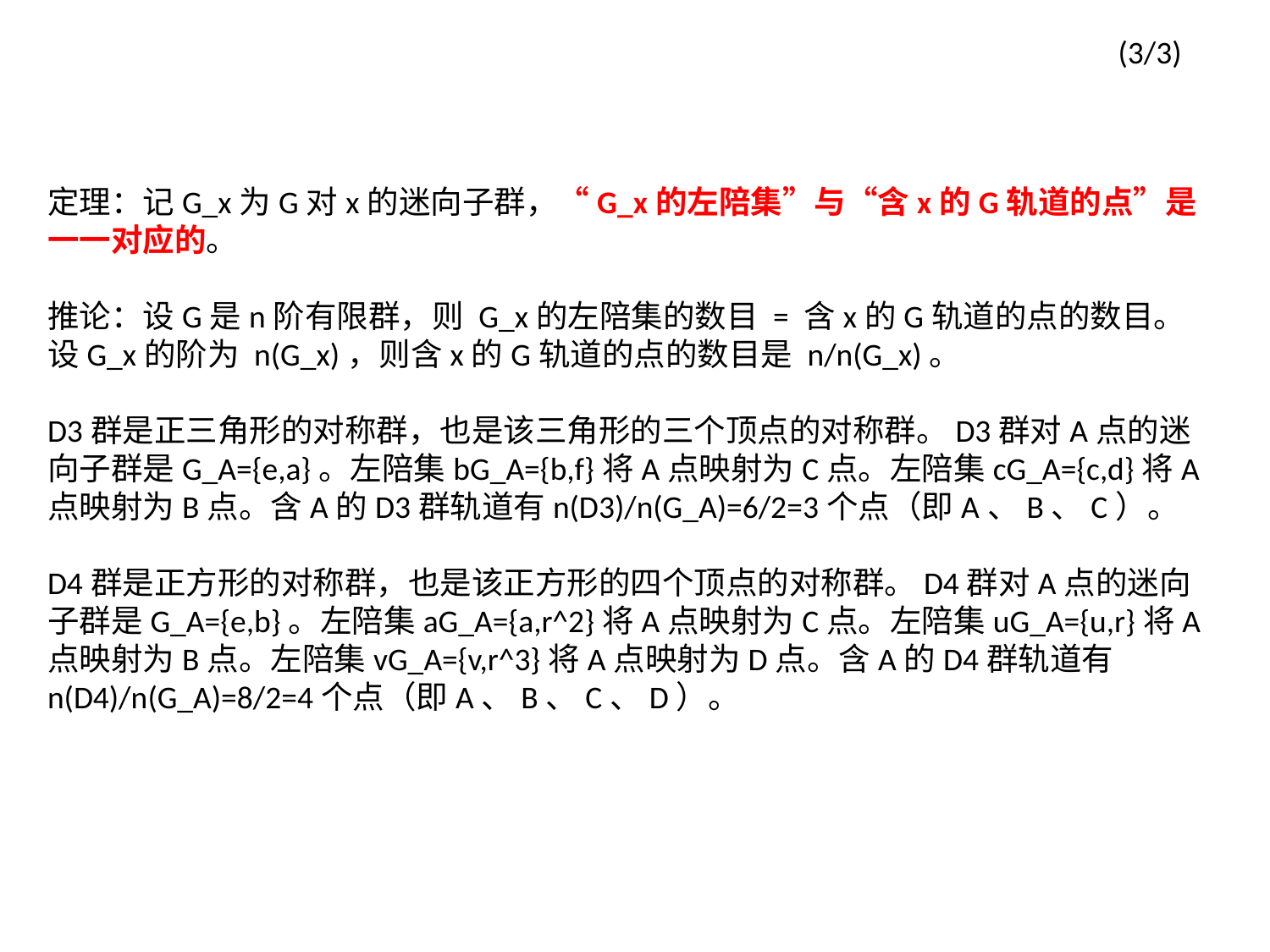

(3/3)
定理：记G_x为G对x的迷向子群，“G_x的左陪集”与“含x的G轨道的点”是一一对应的。

推论：设G是n阶有限群，则 G_x的左陪集的数目 = 含x的G轨道的点的数目。设G_x的阶为 n(G_x)，则含x的G轨道的点的数目是 n/n(G_x)。

D3群是正三角形的对称群，也是该三角形的三个顶点的对称群。D3群对A点的迷向子群是G_A={e,a}。左陪集bG_A={b,f}将A点映射为C点。左陪集cG_A={c,d}将A点映射为B点。含A的D3群轨道有n(D3)/n(G_A)=6/2=3个点（即A、B、C）。

D4群是正方形的对称群，也是该正方形的四个顶点的对称群。D4群对A点的迷向子群是G_A={e,b}。左陪集aG_A={a,r^2}将A点映射为C点。左陪集uG_A={u,r}将A点映射为B点。左陪集vG_A={v,r^3}将A点映射为D点。含A的D4群轨道有n(D4)/n(G_A)=8/2=4个点（即A、B、C、D）。